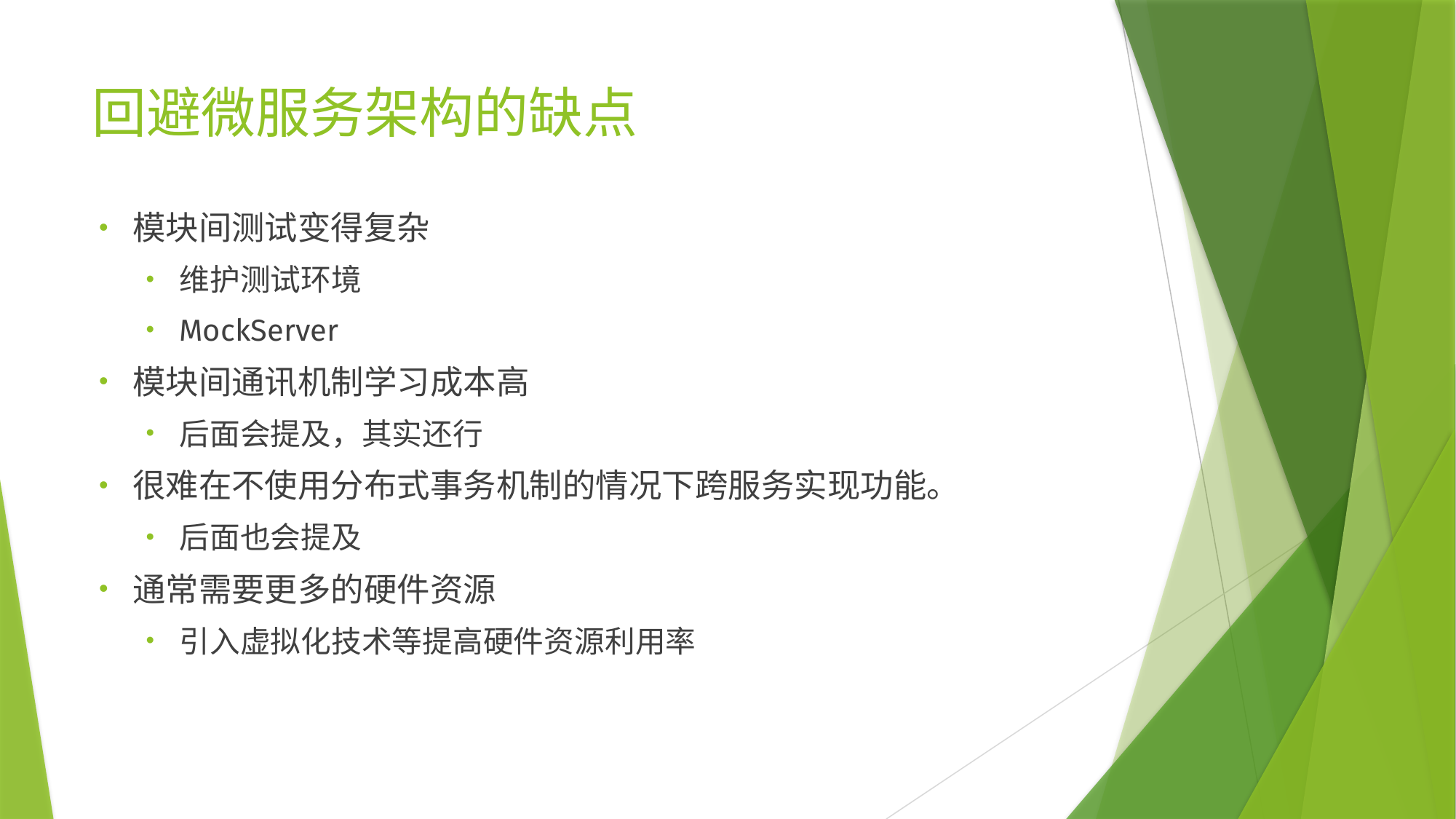

# 回避微服务架构的缺点
模块间测试变得复杂
维护测试环境
MockServer
模块间通讯机制学习成本高
后面会提及，其实还行
很难在不使用分布式事务机制的情况下跨服务实现功能。
后面也会提及
通常需要更多的硬件资源
引入虚拟化技术等提高硬件资源利用率